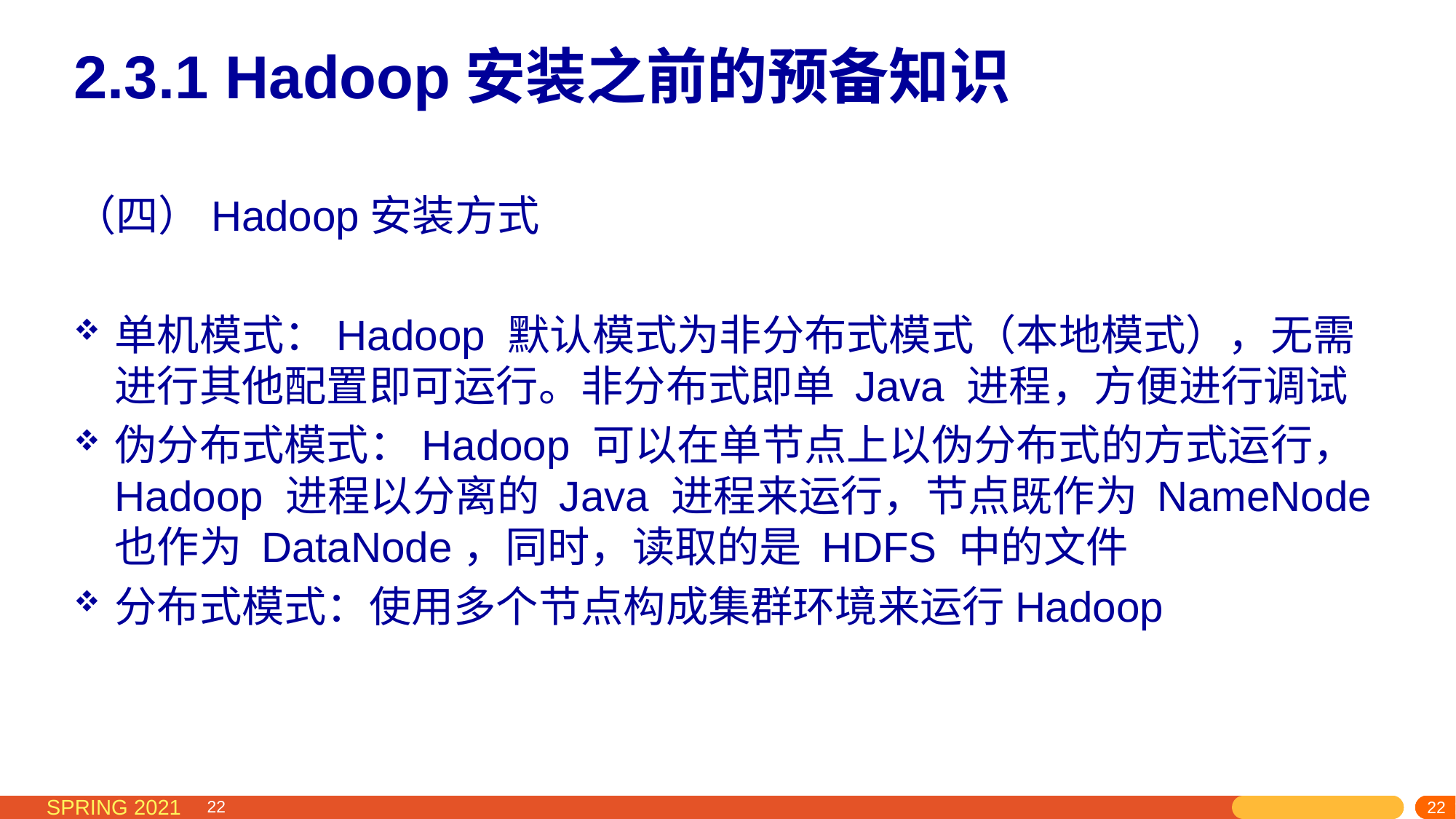

# 2.3.1 Hadoop安装之前的预备知识
（四）Hadoop安装方式

单机模式：Hadoop 默认模式为非分布式模式（本地模式），无需进行其他配置即可运行。非分布式即单 Java 进程，方便进行调试
伪分布式模式：Hadoop 可以在单节点上以伪分布式的方式运行，Hadoop 进程以分离的 Java 进程来运行，节点既作为 NameNode 也作为 DataNode，同时，读取的是 HDFS 中的文件
分布式模式：使用多个节点构成集群环境来运行Hadoop